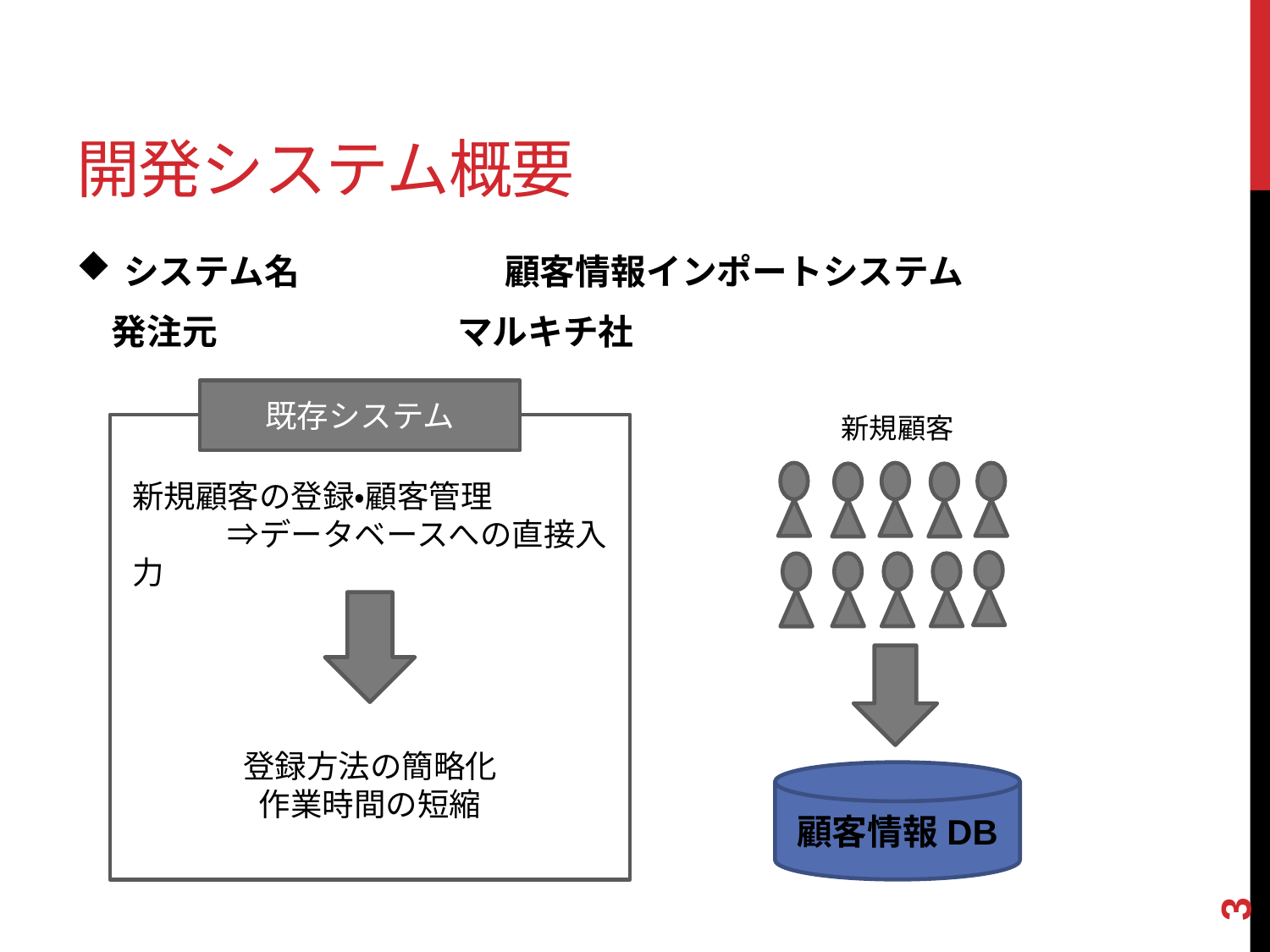

# 開発システム概要
システム名		顧客情報インポートシステム
　発注元		マルキチ社
既存システム

新規顧客の登録・顧客管理
　　　⇒データベースへの直接入力

登録方法の簡略化
作業時間の短縮
新規顧客

顧客情報DB
3